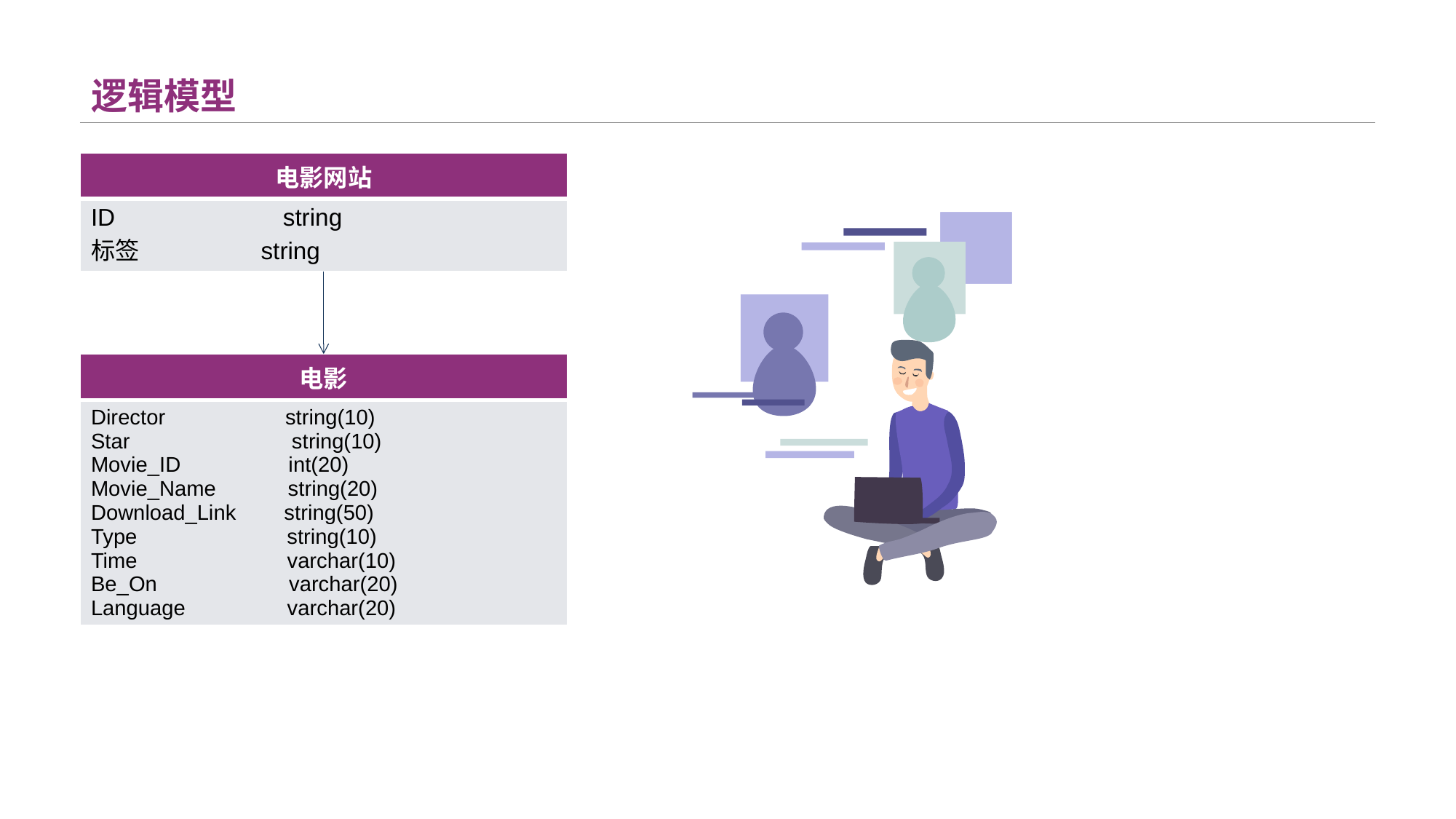

# 逻辑模型
| 电影网站 |
| --- |
| ID string 标签 string |

| 电影 |
| --- |
| Director string(10) Star string(10) Movie\_ID int(20) Movie\_Name string(20) Download\_Link string(50) Type string(10) Time varchar(10) Be\_On varchar(20) Language varchar(20) |
7